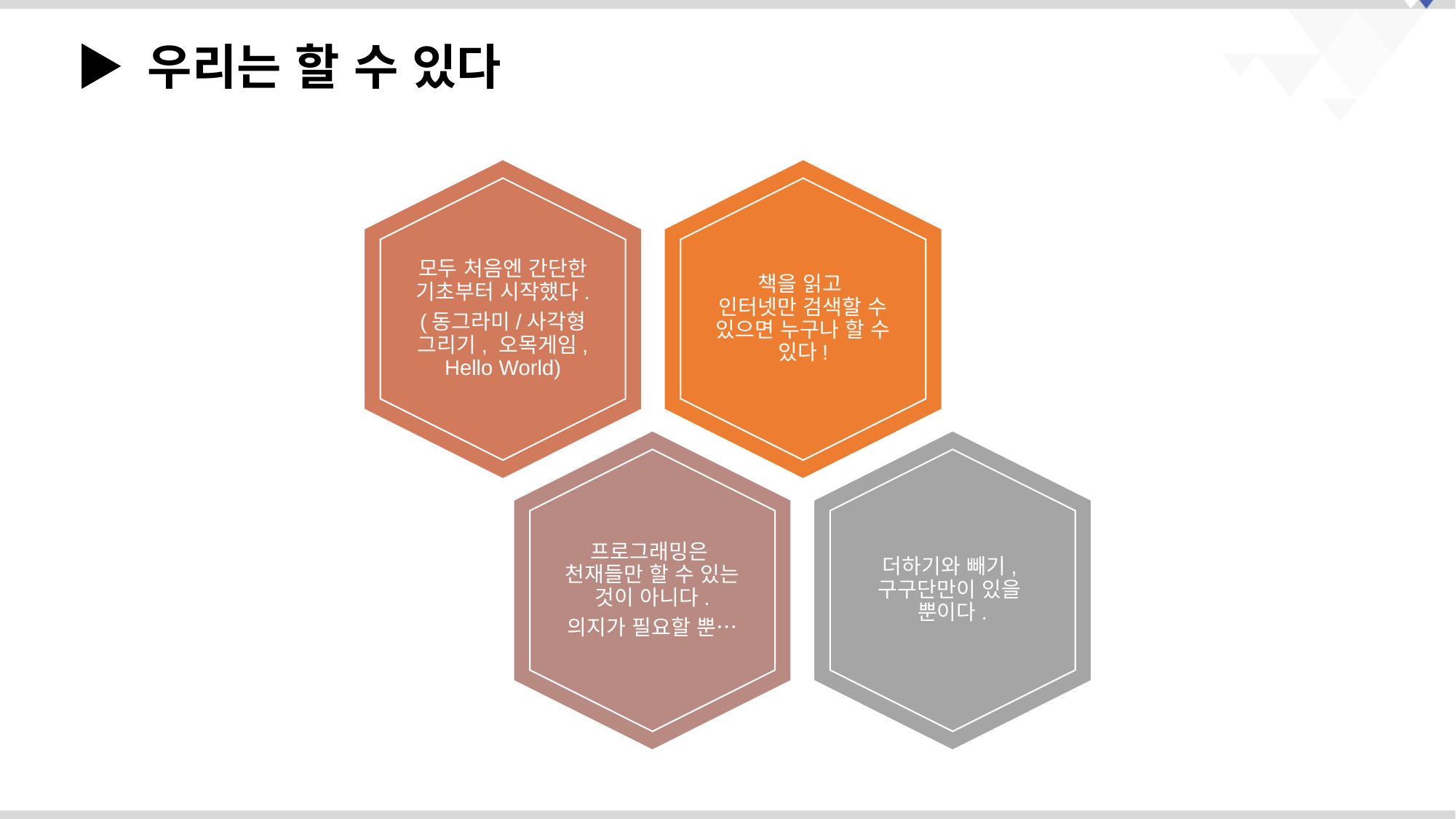

▶ 우리는 할 수 있다
모두 처음엔 간단한 기초부터 시작했다.
(동그라미/사각형 그리기, 오목게임, Hello World)
책을 읽고
인터넷만 검색할 수 있으면 누구나 할 수 있다!

프로그래밍은
천재들만 할 수 있는 것이 아니다.
의지가 필요할 뿐…
더하기와 빼기,
구구단만이 있을
뿐이다.